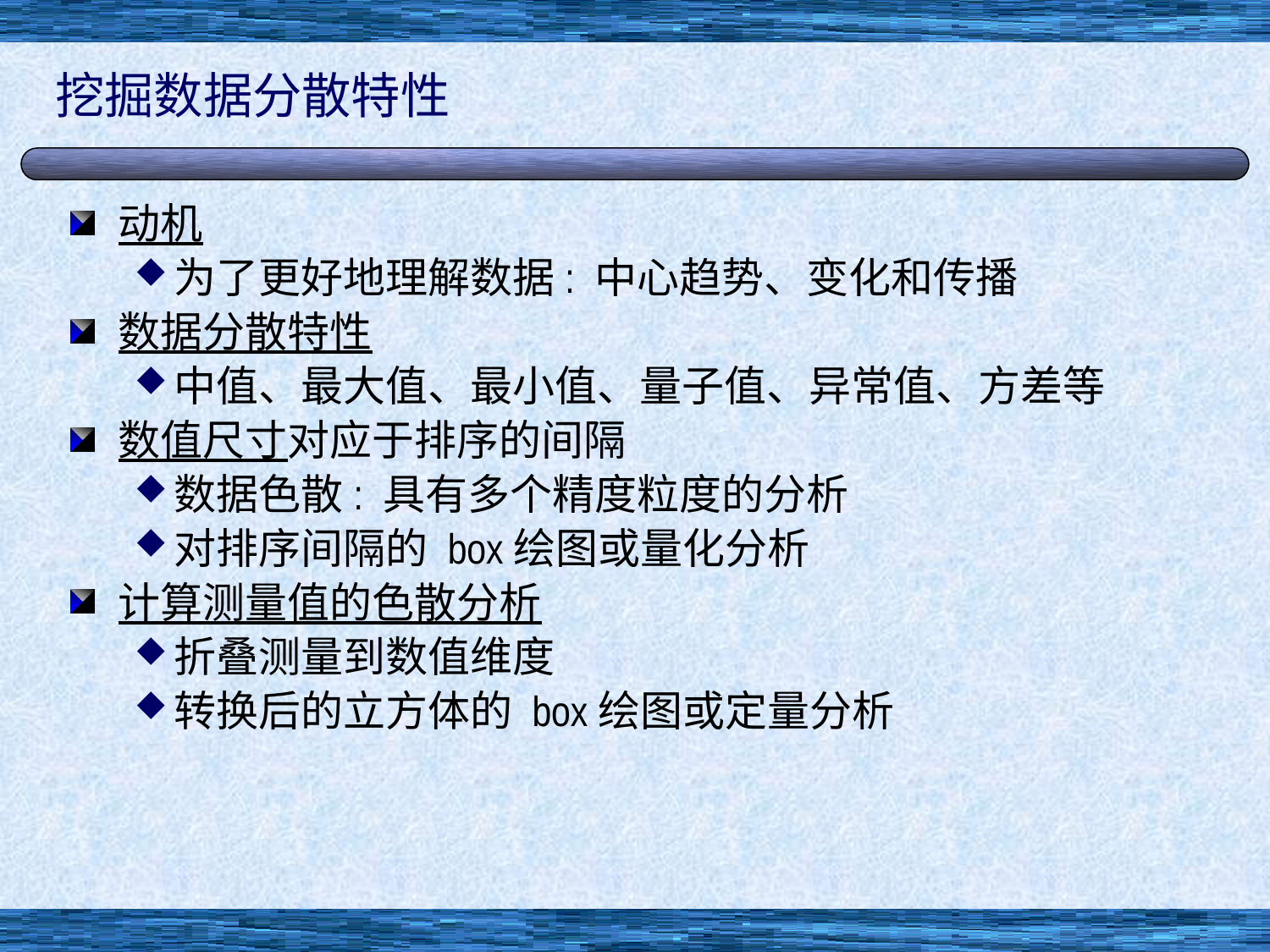

# 挖掘数据分散特性
动机
为了更好地理解数据: 中心趋势、变化和传播
数据分散特性
中值、最大值、最小值、量子值、异常值、方差等
数值尺寸对应于排序的间隔
数据色散: 具有多个精度粒度的分析
对排序间隔的 box绘图或量化分析
计算测量值的色散分析
折叠测量到数值维度
转换后的立方体的 box绘图或定量分析